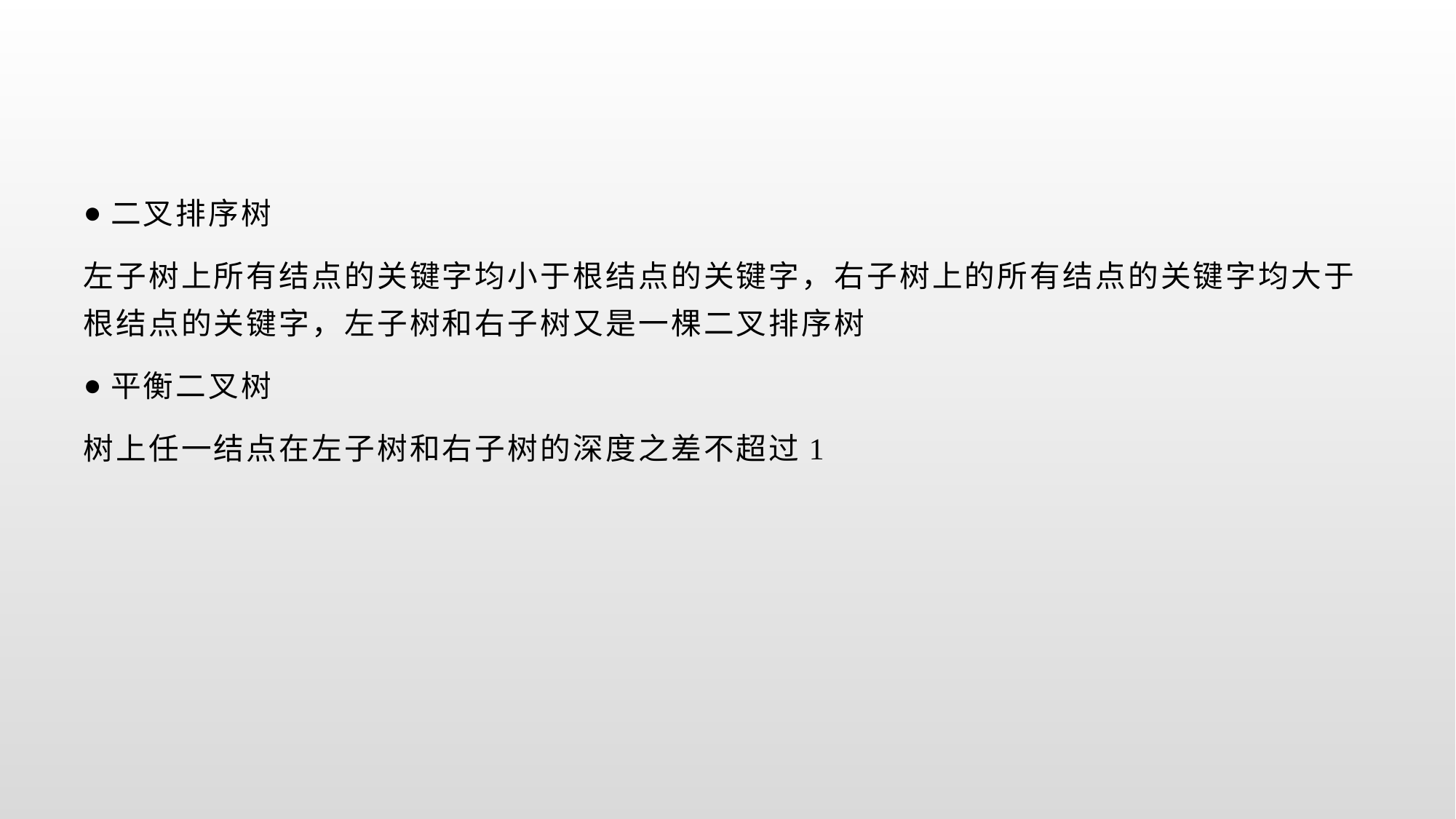

二叉排序树
左子树上所有结点的关键字均小于根结点的关键字，右子树上的所有结点的关键字均大于根结点的关键字，左子树和右子树又是一棵二叉排序树
平衡二叉树
树上任一结点在左子树和右子树的深度之差不超过1